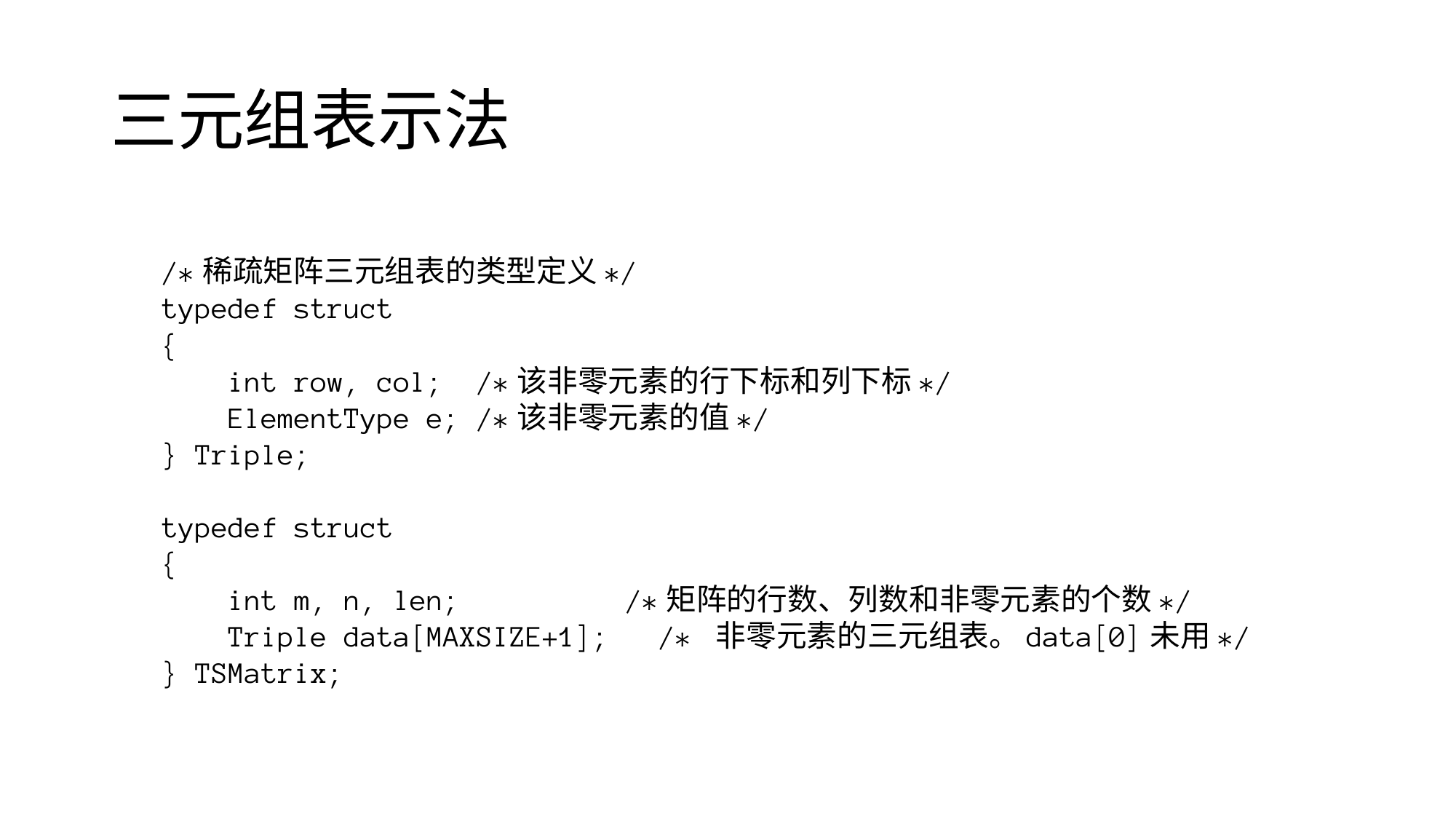

# 三元组表示法
/*稀疏矩阵三元组表的类型定义*/
typedef struct
{
    int row, col;  /*该非零元素的行下标和列下标*/
    ElementType e; /*该非零元素的值*/
} Triple;
typedef struct
{
    int m, n, len;          /*矩阵的行数、列数和非零元素的个数*/
    Triple data[MAXSIZE+1];   /* 非零元素的三元组表。data[0]未用*/
} TSMatrix;